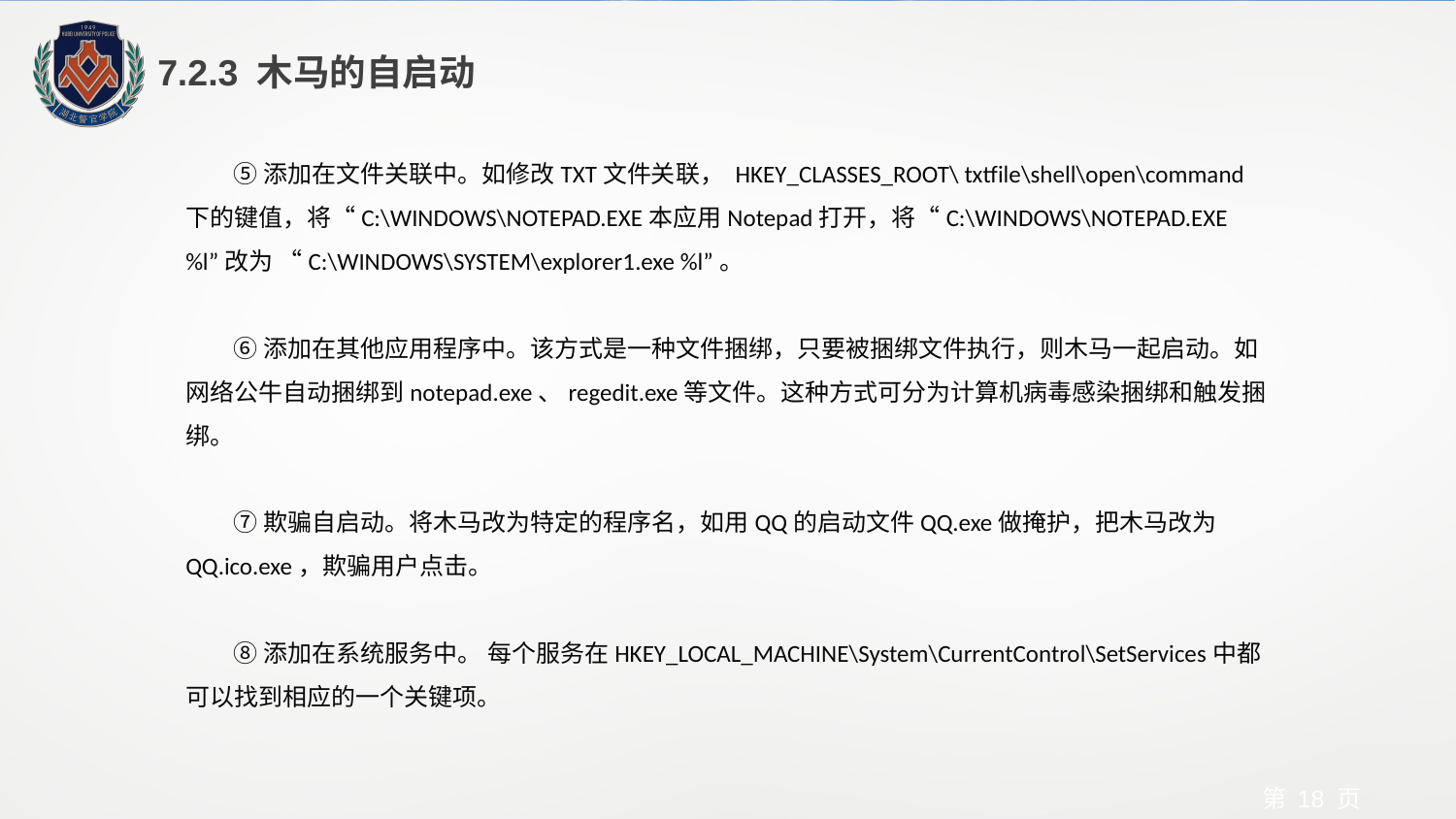

7.2.3 木马的自启动
         ⑤添加在文件关联中。如修改TXT文件关联， HKEY_CLASSES_ROOT\ txtfile\shell\open\command下的键值，将“C:\WINDOWS\NOTEPAD.EXE本应用Notepad打开，将“C:\WINDOWS\NOTEPAD.EXE %l”改为 “C:\WINDOWS\SYSTEM\explorer1.exe %l”。

         ⑥添加在其他应用程序中。该方式是一种文件捆绑，只要被捆绑文件执行，则木马一起启动。如网络公牛自动捆绑到notepad.exe、regedit.exe等文件。这种方式可分为计算机病毒感染捆绑和触发捆绑。

         ⑦欺骗自启动。将木马改为特定的程序名，如用QQ的启动文件QQ.exe做掩护，把木马改为QQ.ico.exe，欺骗用户点击。

         ⑧添加在系统服务中。 每个服务在HKEY_LOCAL_MACHINE\System\CurrentControl\SetServices中都可以找到相应的一个关键项。